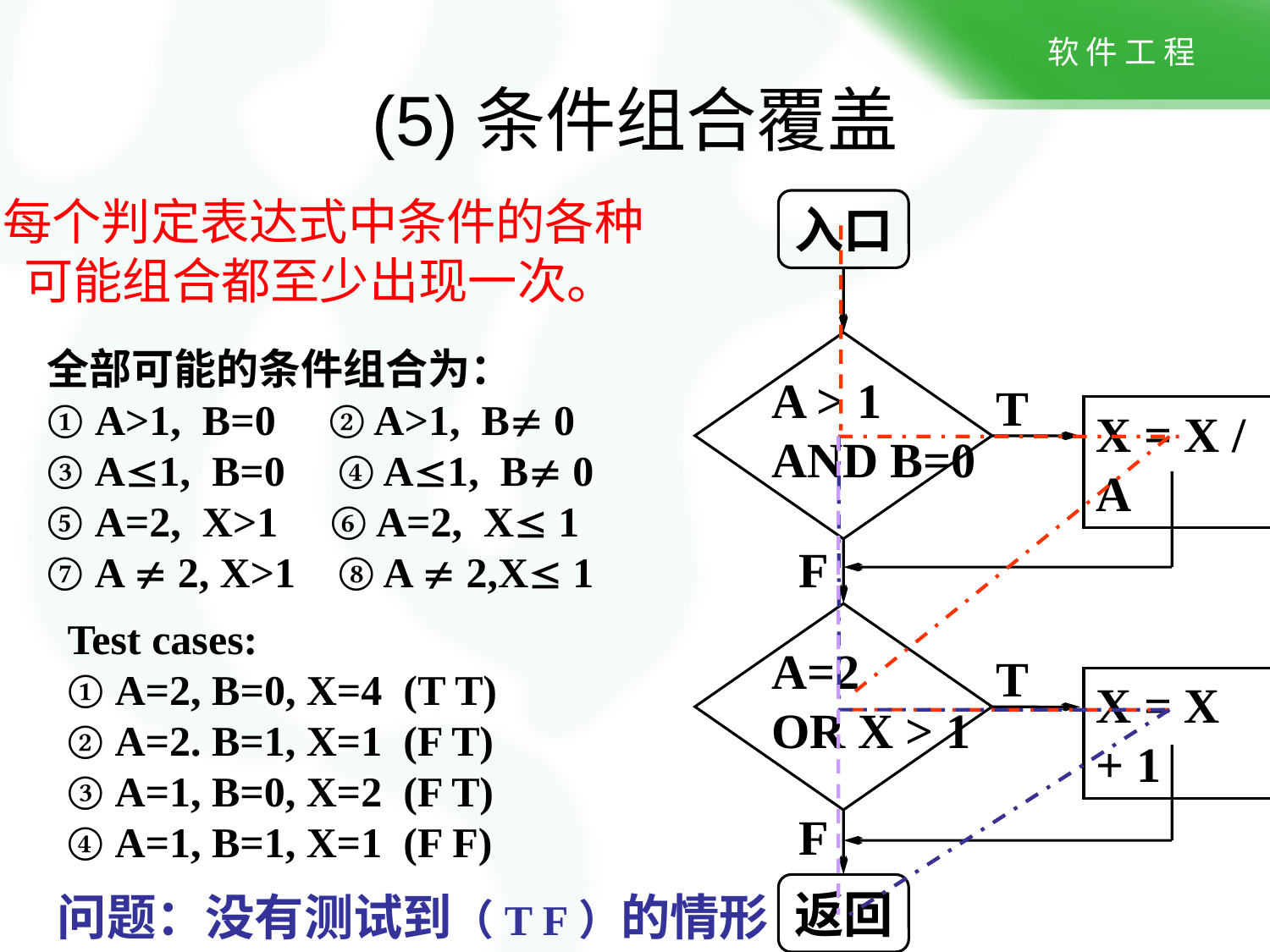

(5)条件组合覆盖
   每个判定表达式中条件的各种可能组合都至少出现一次。
入口

A > 1
AND B=0
T
X = X / A

F

A=2
OR X > 1
T

X = X + 1

F

返回

全部可能的条件组合为：
① A>1,  B=0     ② A>1,  B≠ 0
③ A≤1,  B=0     ④ A≤1,  B≠ 0
⑤ A=2,  X>1     ⑥ A=2,  X≤ 1
⑦ A ≠ 2, X>1    ⑧ A ≠ 2,X≤ 1
Test cases:
① A=2, B=0, X=4  (T T)
② A=2. B=1, X=1  (F T)
③ A=1, B=0, X=2  (F T)
④ A=1, B=1, X=1  (F F)
问题：没有测试到（T F）的情形